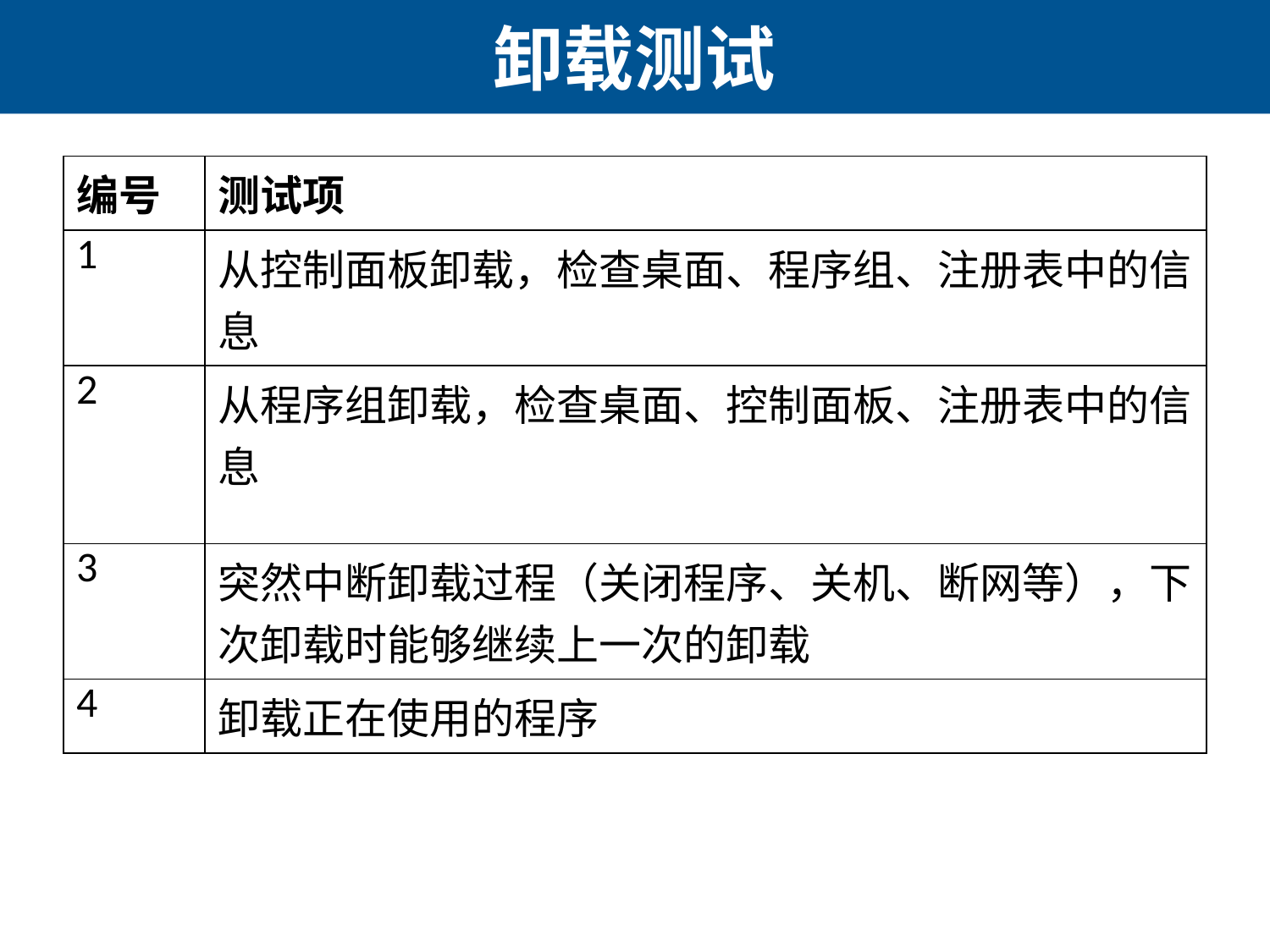

# 卸载测试
| 编号 | 测试项 |
| --- | --- |
| 1 | 从控制面板卸载，检查桌面、程序组、注册表中的信息 |
| 2 | 从程序组卸载，检查桌面、控制面板、注册表中的信息 |
| 3 | 突然中断卸载过程（关闭程序、关机、断网等），下次卸载时能够继续上一次的卸载 |
| 4 | 卸载正在使用的程序 |